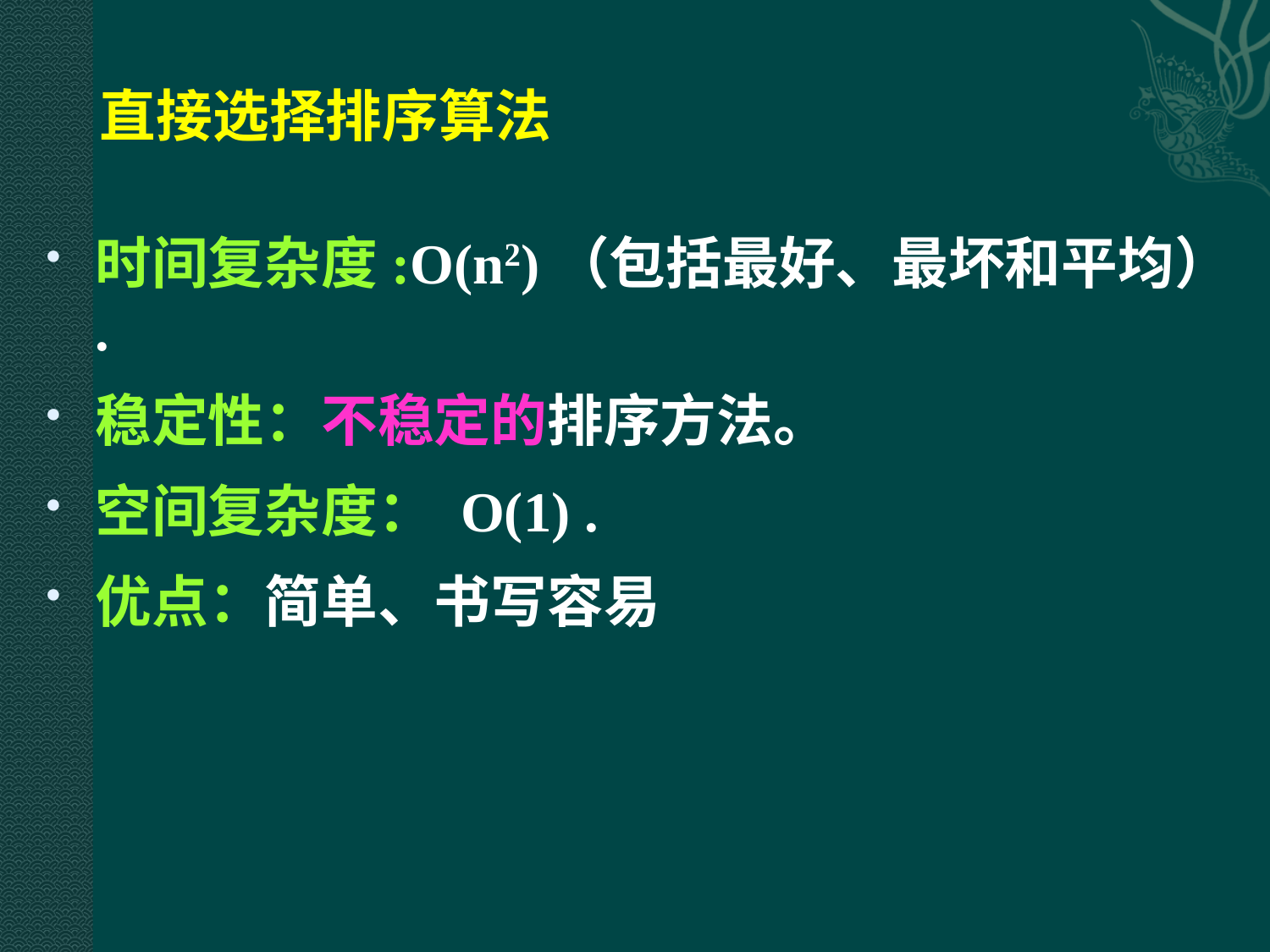

直接选择排序算法

时间复杂度:O(n2)（包括最好、最坏和平均） .
稳定性：不稳定的排序方法。
空间复杂度： O(1) .
优点：简单、书写容易